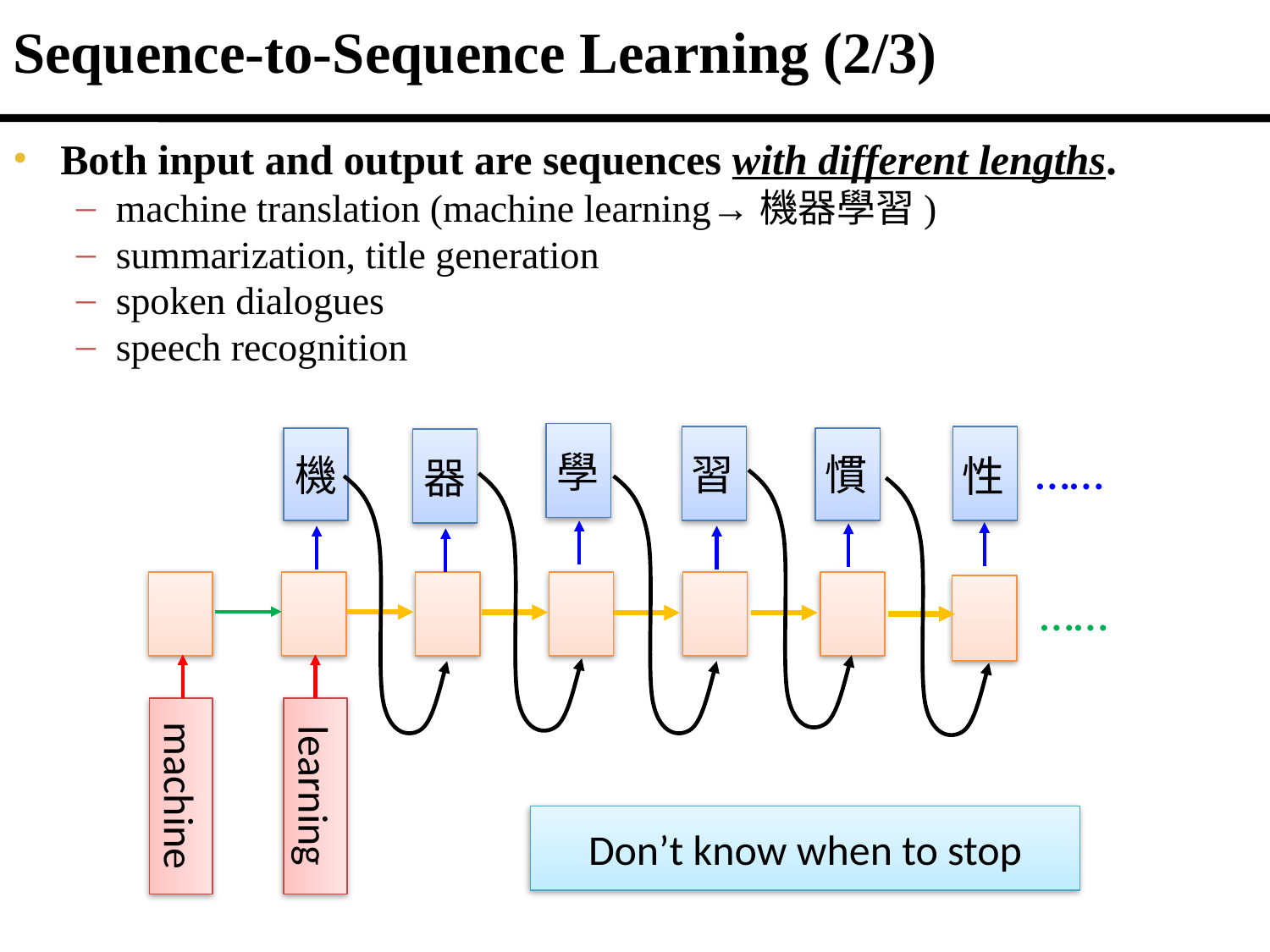

# Sequence-to-Sequence Learning (2/3)

Both input and output are sequences with different lengths.
machine translation (machine learning→機器學習)
summarization, title generation
spoken dialogues
speech recognition

學

器
……
習
慣
機
性

……

learning

machine
Don’t know when to stop